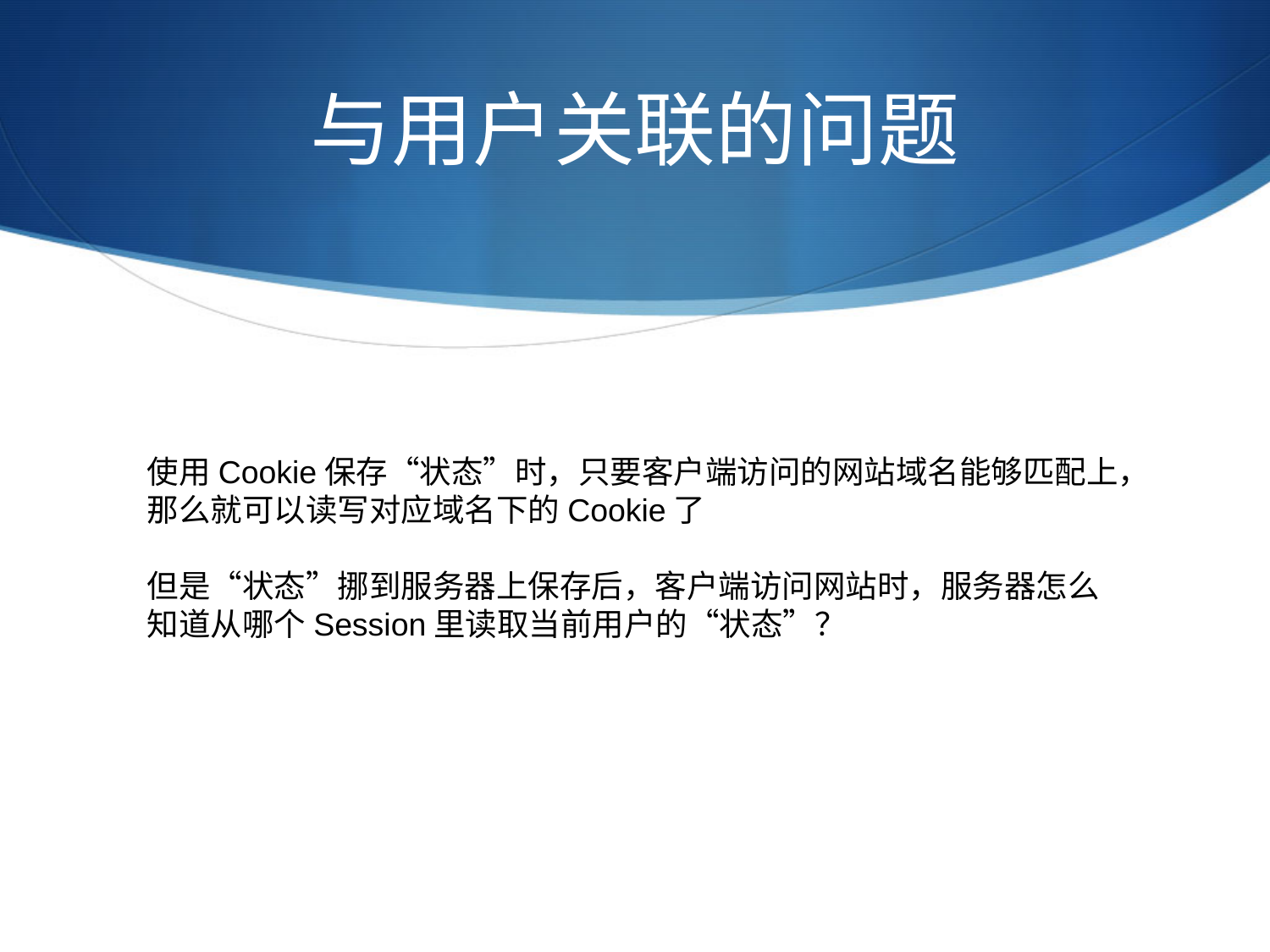

# 与用户关联的问题
使用Cookie保存“状态”时，只要客户端访问的网站域名能够匹配上，那么就可以读写对应域名下的Cookie了

但是“状态”挪到服务器上保存后，客户端访问网站时，服务器怎么知道从哪个Session里读取当前用户的“状态”？